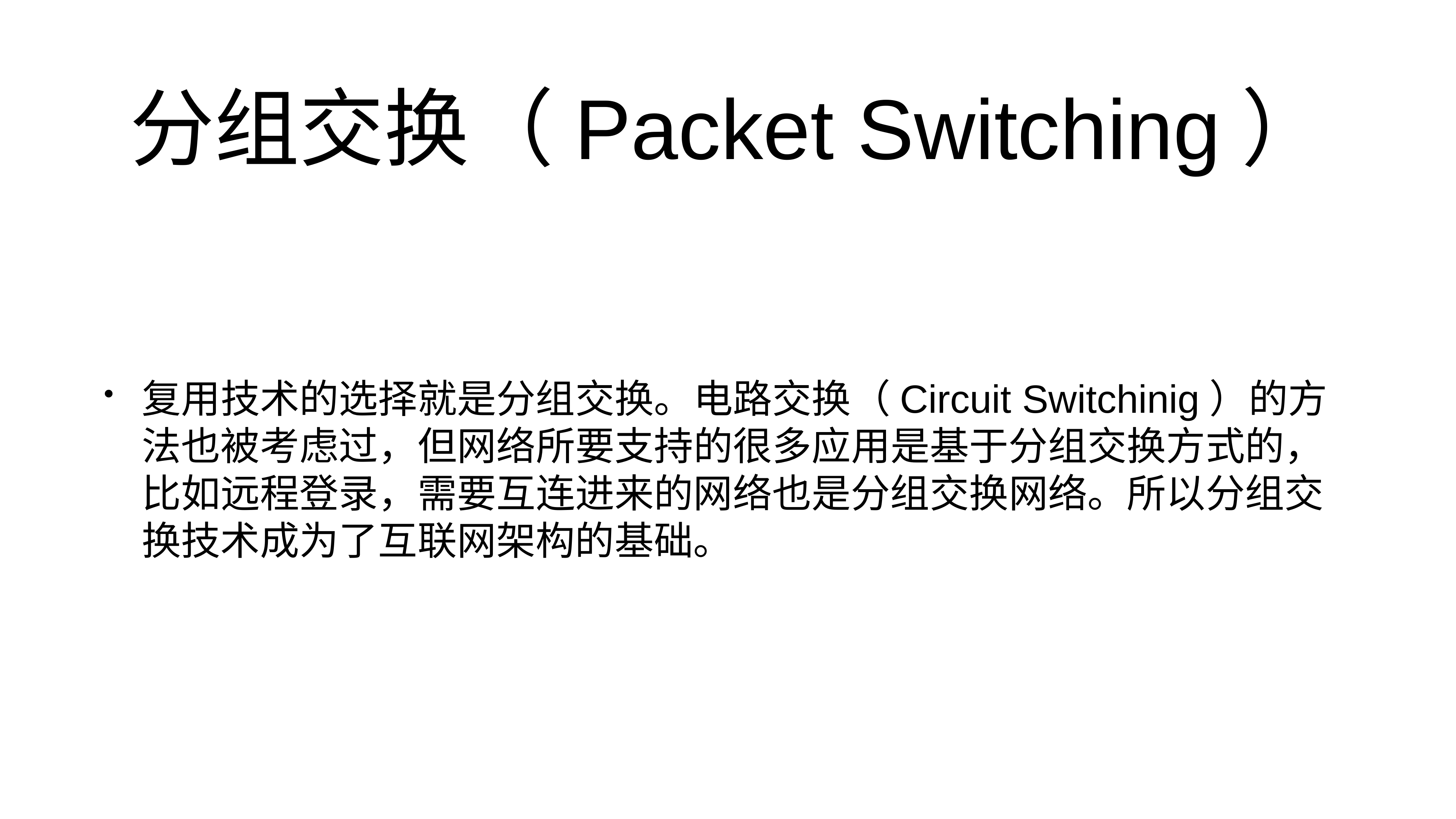

# 分组交换（Packet Switching）
复用技术的选择就是分组交换。电路交换（Circuit Switchinig）的方法也被考虑过，但网络所要支持的很多应用是基于分组交换方式的，比如远程登录，需要互连进来的网络也是分组交换网络。所以分组交换技术成为了互联网架构的基础。